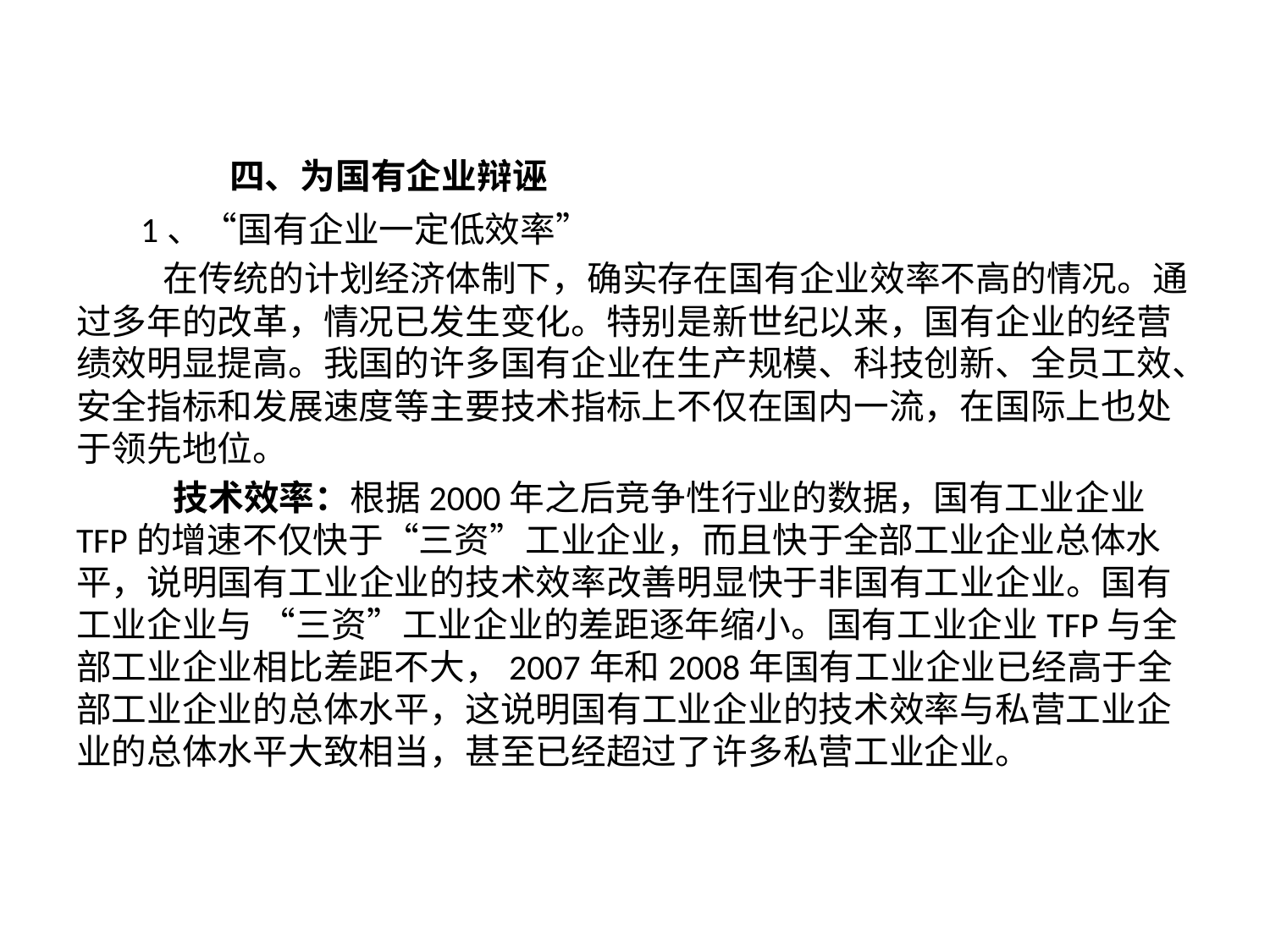

#
           四、为国有企业辩诬
        1、“国有企业一定低效率”
          在传统的计划经济体制下，确实存在国有企业效率不高的情况。通过多年的改革，情况已发生变化。特别是新世纪以来，国有企业的经营绩效明显提高。我国的许多国有企业在生产规模、科技创新、全员工效、安全指标和发展速度等主要技术指标上不仅在国内一流，在国际上也处于领先地位。
           技术效率：根据2000年之后竞争性行业的数据，国有工业企业TFP的增速不仅快于“三资”工业企业，而且快于全部工业企业总体水平，说明国有工业企业的技术效率改善明显快于非国有工业企业。国有工业企业与 “三资”工业企业的差距逐年缩小。国有工业企业TFP与全部工业企业相比差距不大，2007年和2008年国有工业企业已经高于全部工业企业的总体水平，这说明国有工业企业的技术效率与私营工业企业的总体水平大致相当，甚至已经超过了许多私营工业企业。